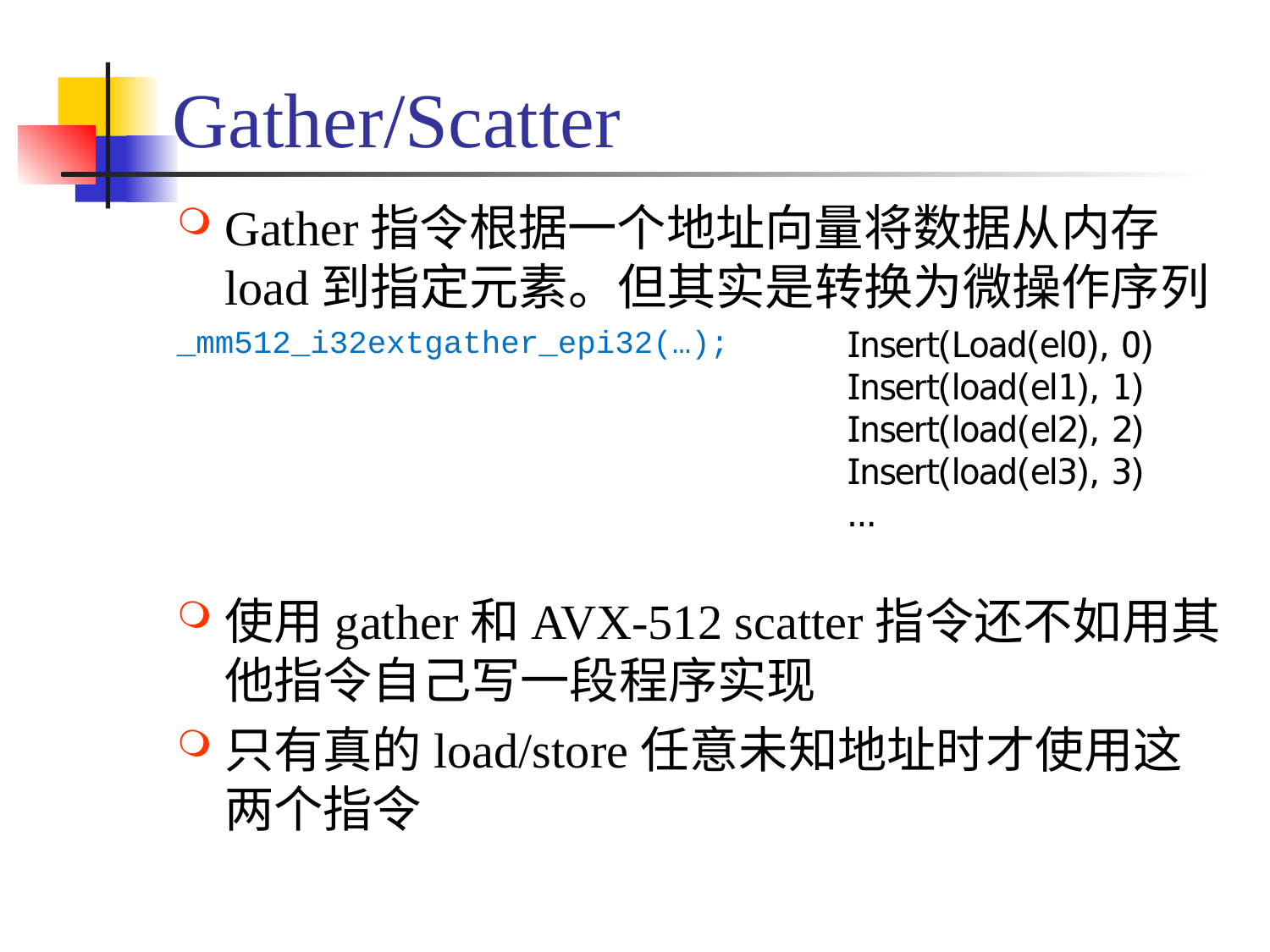

# Gather/Scatter
Gather指令根据一个地址向量将数据从内存load到指定元素。但其实是转换为微操作序列
_mm512_i32extgather_epi32(…);

使用gather和AVX-512 scatter指令还不如用其他指令自己写一段程序实现
只有真的load/store任意未知地址时才使用这两个指令
Insert(Load(el0), 0)
Insert(load(el1), 1)
Insert(load(el2), 2)
Insert(load(el3), 3)
…